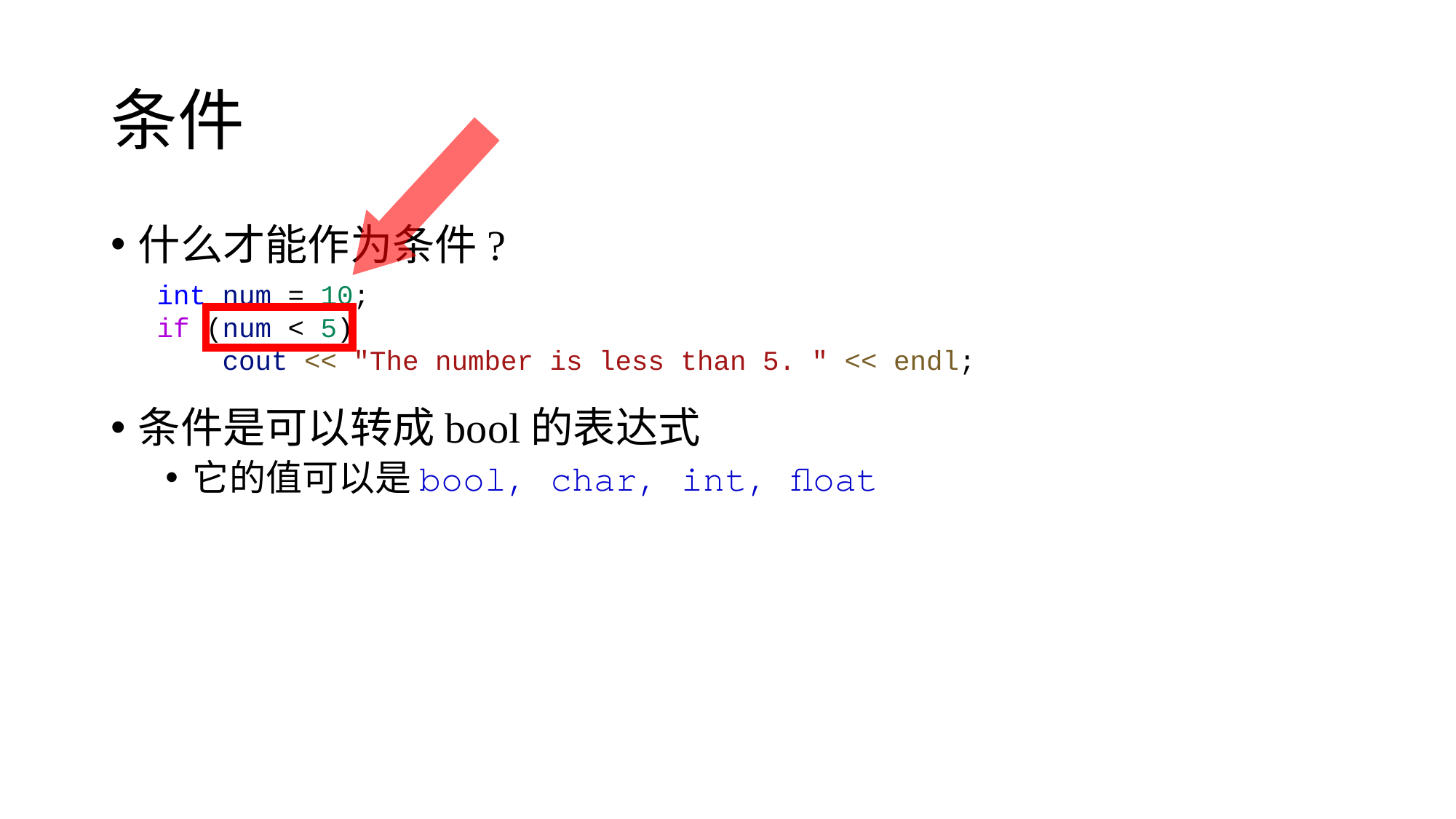

# 条件

什么才能作为条件?

条件是可以转成bool的表达式
它的值可以是bool, char, int, float

int num = 10;
if (num < 5)
    cout << "The number is less than 5. " << endl;